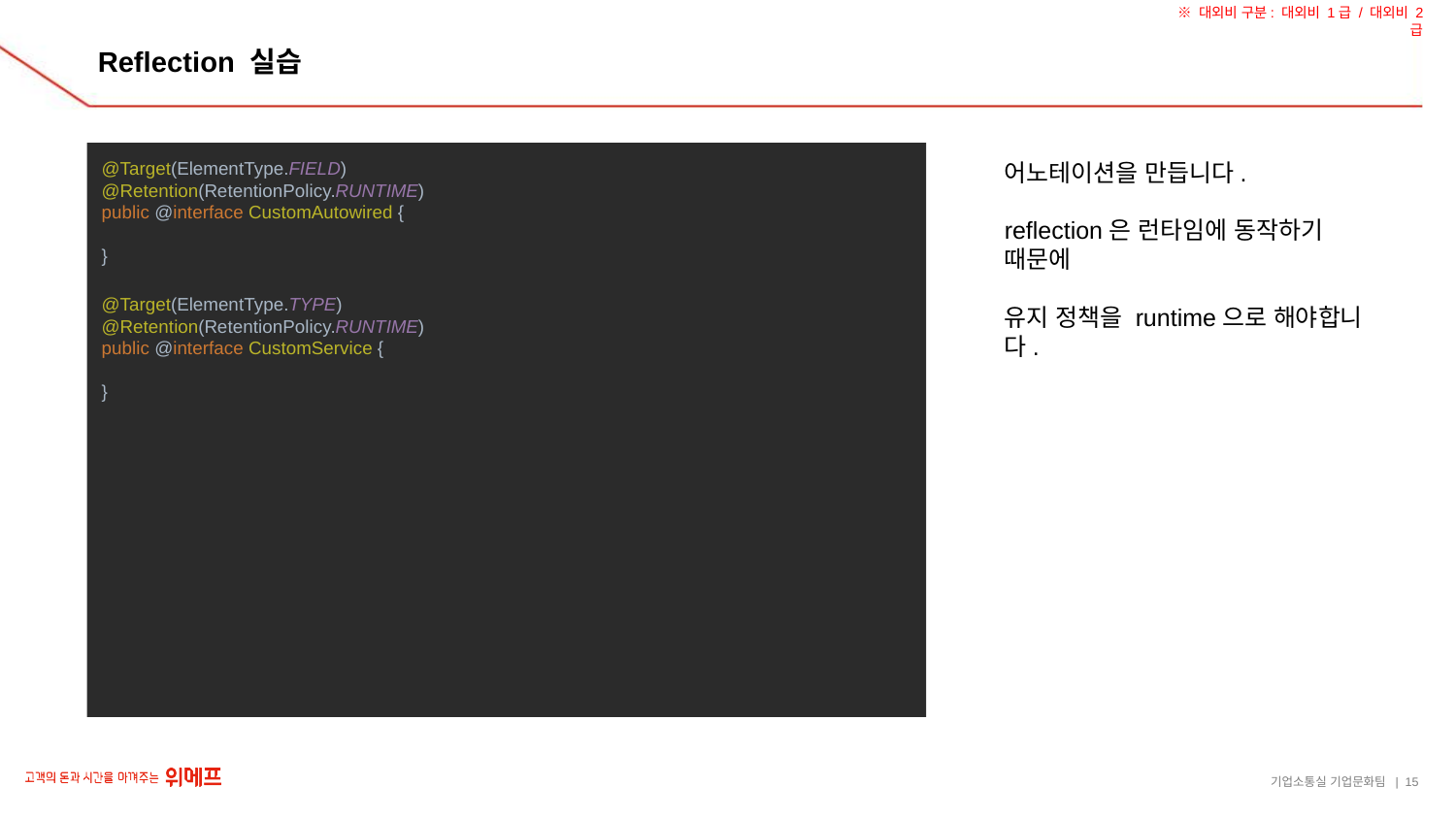

# Reflection 실습
@Target(ElementType.FIELD)
@Retention(RetentionPolicy.RUNTIME)
public @interface CustomAutowired {

}

@Target(ElementType.TYPE)
@Retention(RetentionPolicy.RUNTIME)
public @interface CustomService {

}

어노테이션을 만듭니다.

reflection은 런타임에 동작하기 때문에

유지 정책을 runtime으로 해야합니다.